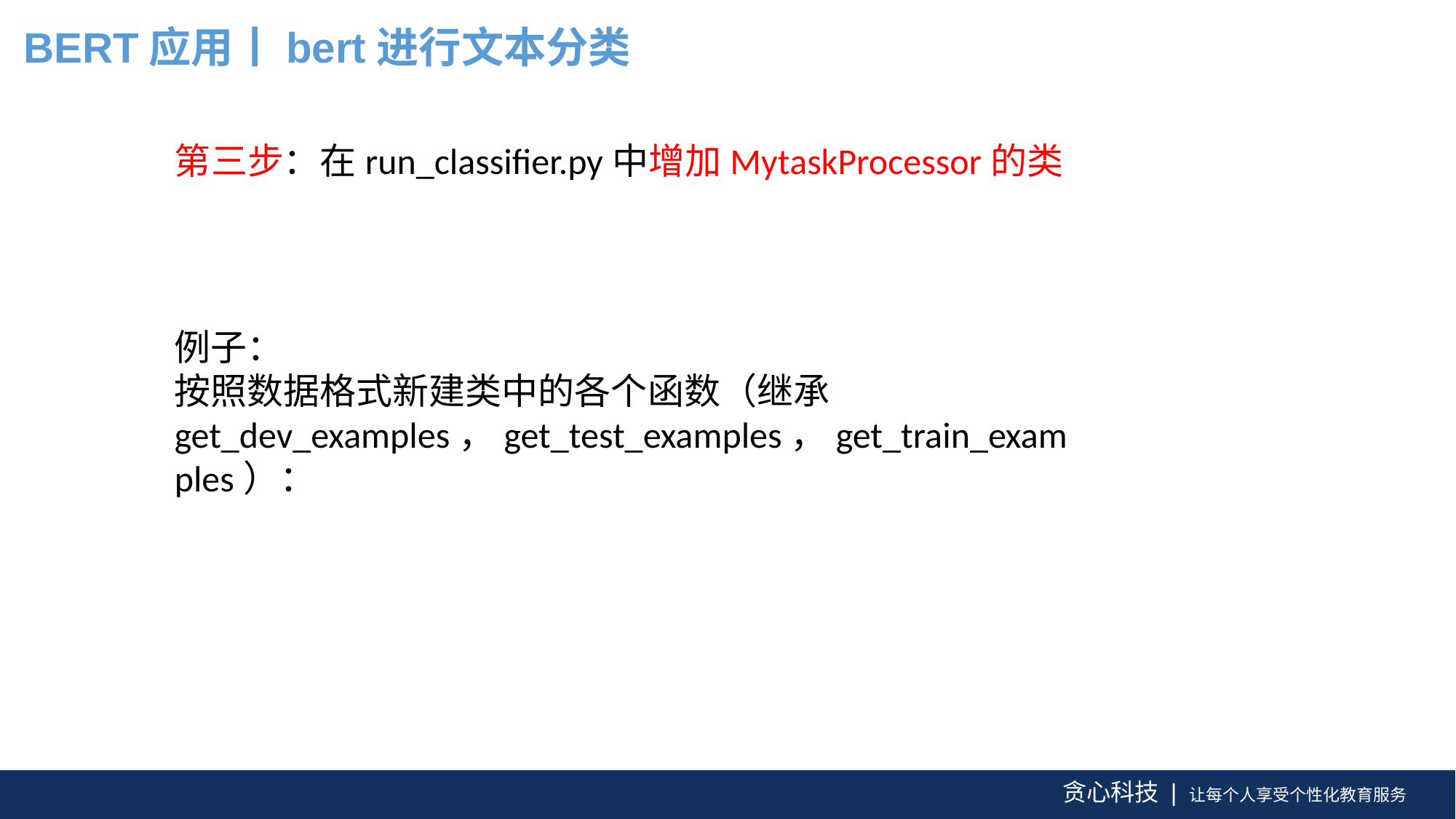

BERT应用丨bert进行文本分类
第三步：在run_classifier.py中增加MytaskProcessor的类

例子：
按照数据格式新建类中的各个函数（继承get_dev_examples，get_test_examples，get_train_examples）：